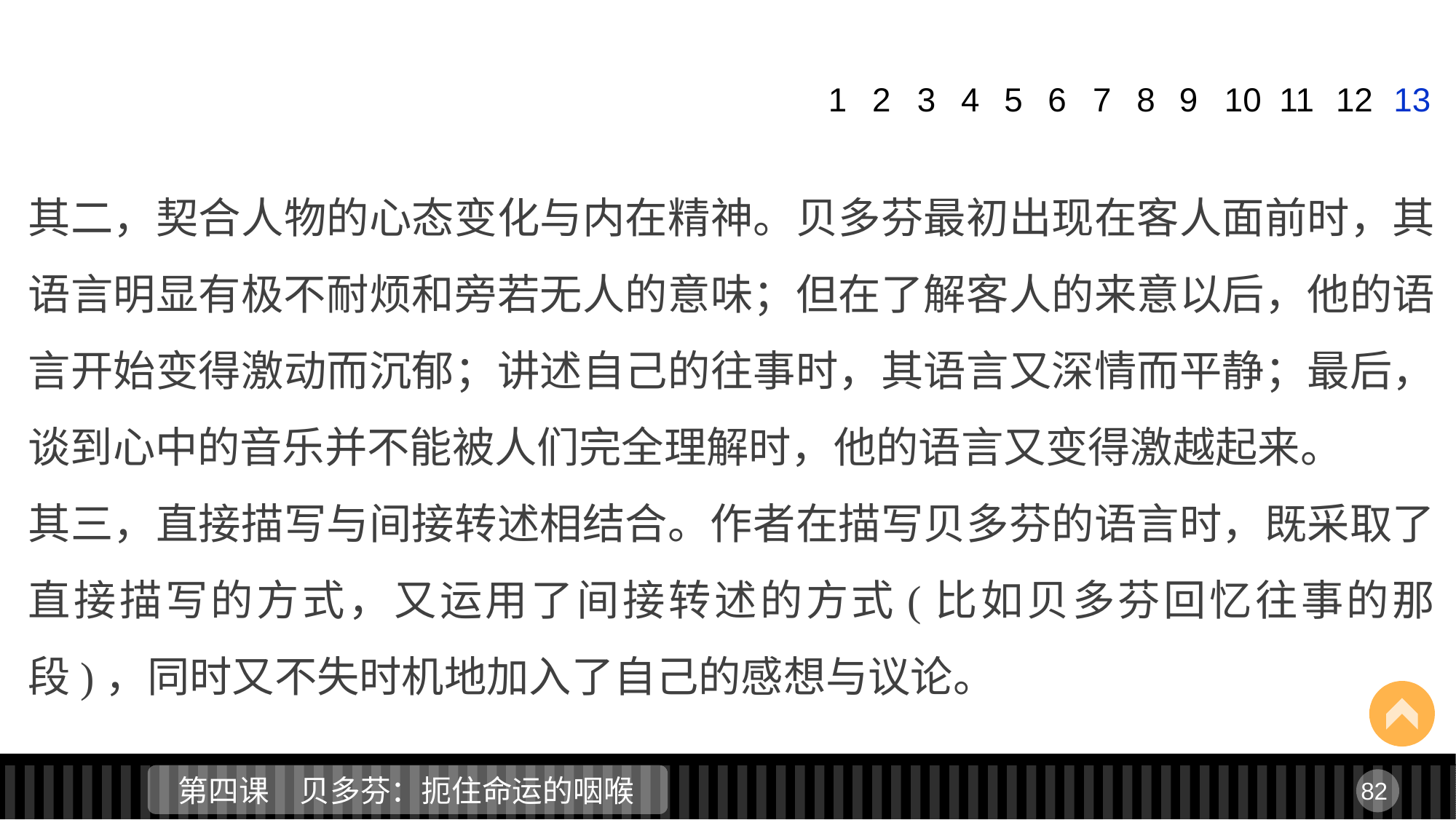

1
2
3
4
5
6
7
8
9
11
12
13
10
其二，契合人物的心态变化与内在精神。贝多芬最初出现在客人面前时，其语言明显有极不耐烦和旁若无人的意味；但在了解客人的来意以后，他的语言开始变得激动而沉郁；讲述自己的往事时，其语言又深情而平静；最后，谈到心中的音乐并不能被人们完全理解时，他的语言又变得激越起来。
其三，直接描写与间接转述相结合。作者在描写贝多芬的语言时，既采取了直接描写的方式，又运用了间接转述的方式(比如贝多芬回忆往事的那段)，同时又不失时机地加入了自己的感想与议论。